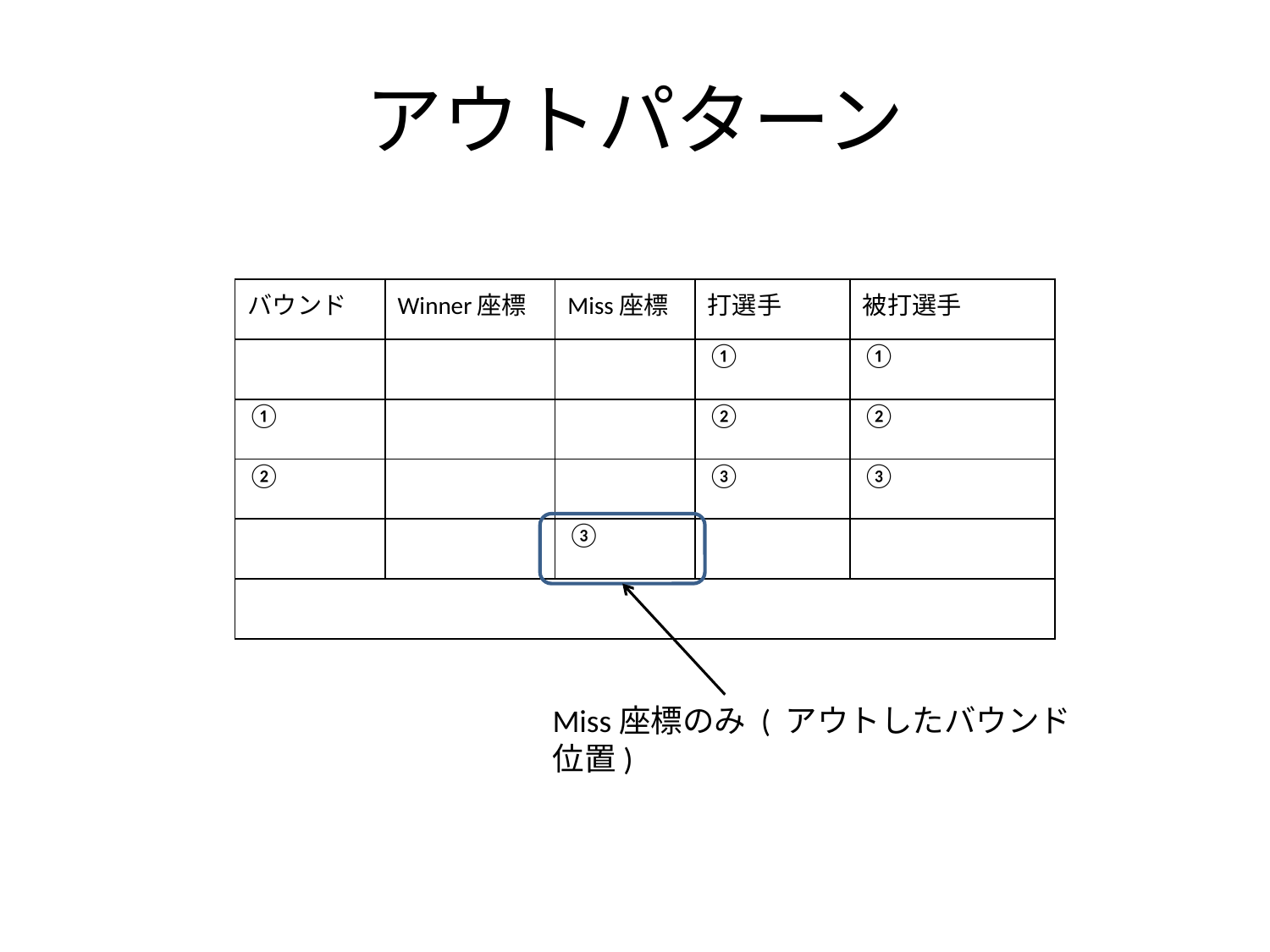

# アウトパターン
| バウンド | Winner座標 | Miss座標 | 打選手 | 被打選手 |
| --- | --- | --- | --- | --- |
|  |  |  | ① | ① |
| ① |  |  | ② | ② |
| ② |  |  | ③ | ③ |
|  |  | ③ |  |  |
|  |  |  |  |  |

Miss座標のみ ( アウトしたバウンド位置)